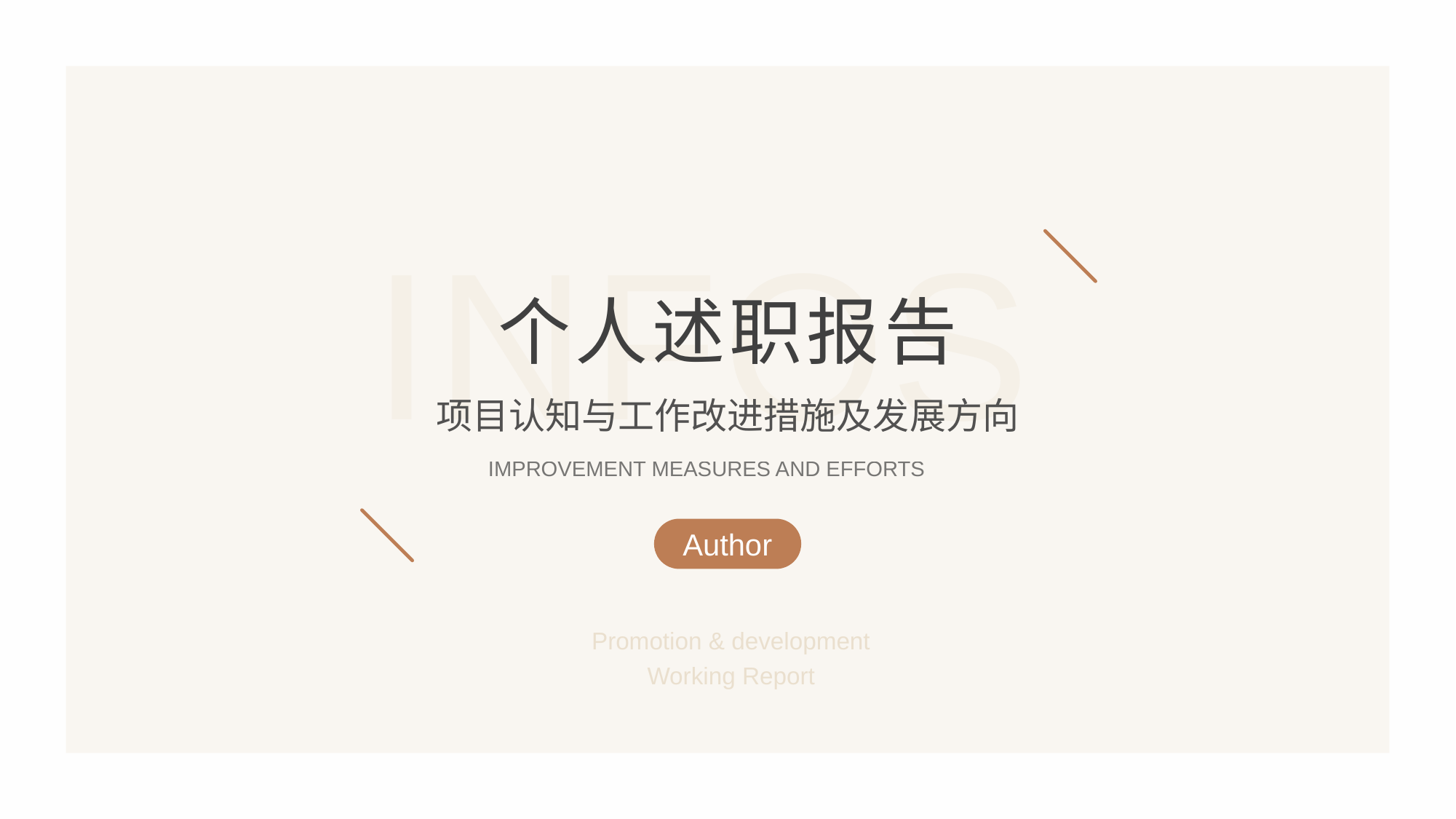

INFOS
个人述职报告
项目认知与工作改进措施及发展方向
IMPROVEMENT MEASURES AND EFFORTS

Author
Promotion & development
Working Report